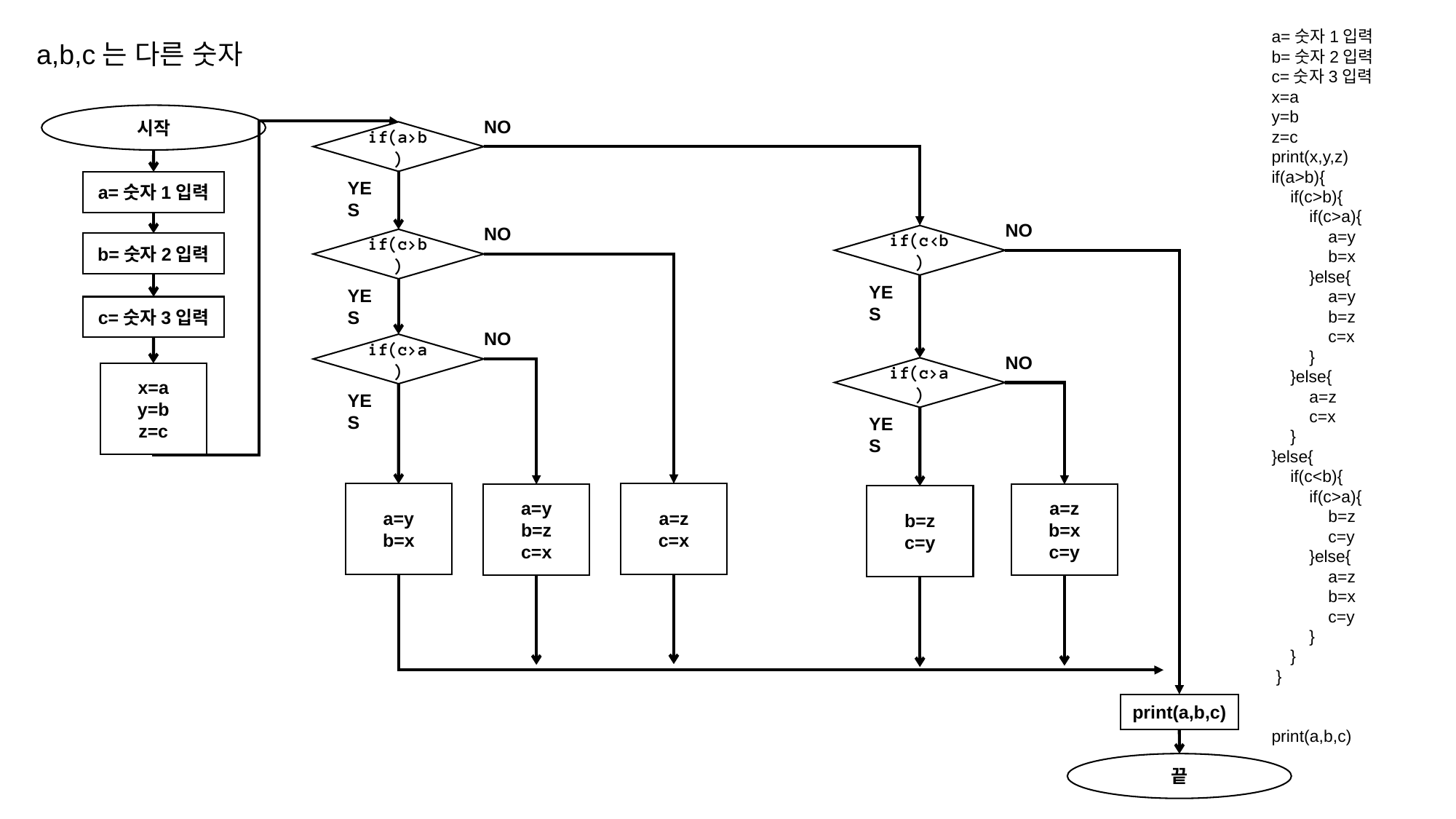

a=숫자1입력
b=숫자2입력
c=숫자3입력
x=a
y=b
z=c
print(x,y,z)
if(a>b){
    if(c>b){
        if(c>a){
            a=y
            b=x
        }else{
            a=y
            b=z
            c=x
        }
    }else{
        a=z
        c=x
    }
}else{
    if(c<b){
        if(c>a){
            b=z
            c=y
        }else{
            a=z
            b=x
            c=y
        }
    }
 }

print(a,b,c)
a,b,c는 다른 숫자
시작
NO
if(a>b)
YES
a=숫자1입력
NO
NO
if(c<b)
if(c>b)
b=숫자2입력
YES
YES
c=숫자3입력
NO
if(c>a)
NO
if(c>a)
x=a
y=b
z=c
YES
YES
a=z
c=x
a=y
b=x
a=y
b=z
c=x
a=z
b=x
c=y
b=z
c=y
print(a,b,c)
끝